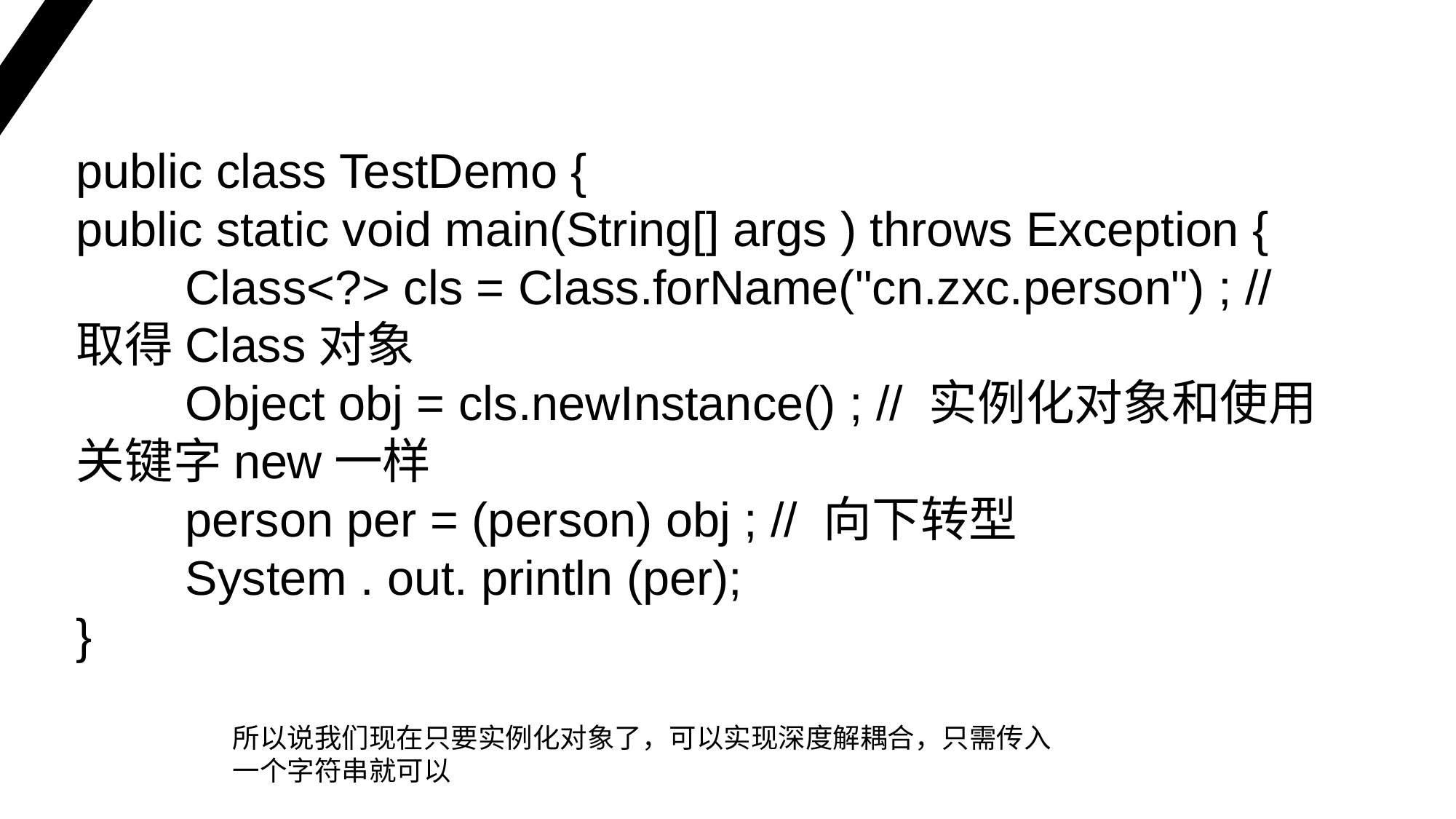

public class TestDemo {
public static void main(String[] args ) throws Exception {
	Class<?> cls = Class.forName("cn.zxc.person") ; // 取得Class对象
	Object obj = cls.newInstance() ; // 实例化对象和使用关键字new一样
	person per = (person) obj ; // 向下转型
	System . out. println (per);
}
所以说我们现在只要实例化对象了，可以实现深度解耦合，只需传入一个字符串就可以